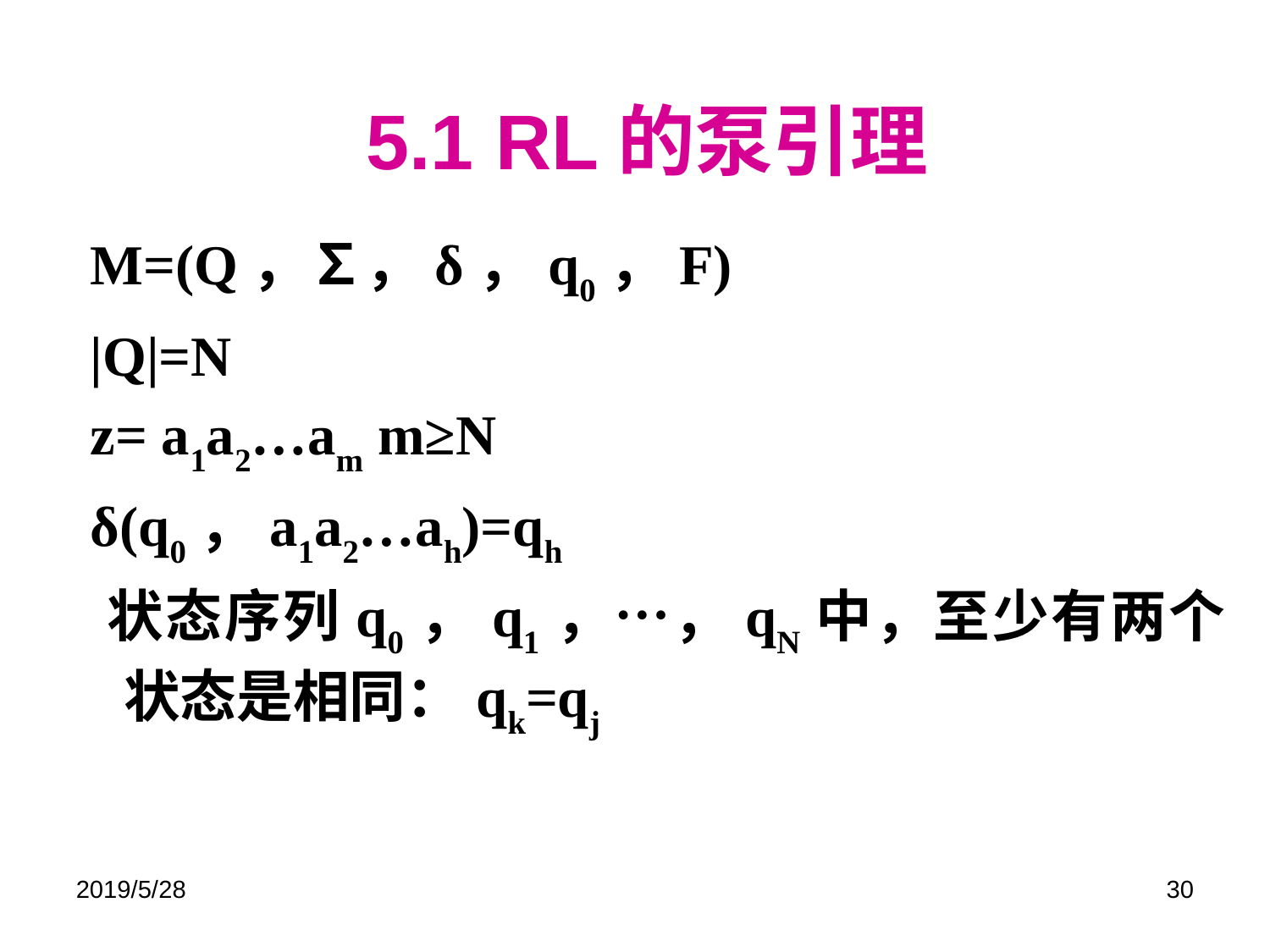

5.1 RL的泵引理
 M=(Q，∑，δ，q0，F)
 |Q|=N
 z= a1a2…am	m≥N
 δ(q0，a1a2…ah)=qh
 状态序列q0，q1，…，qN中，至少有两个状态是相同：qk=qj
2019/5/28
30